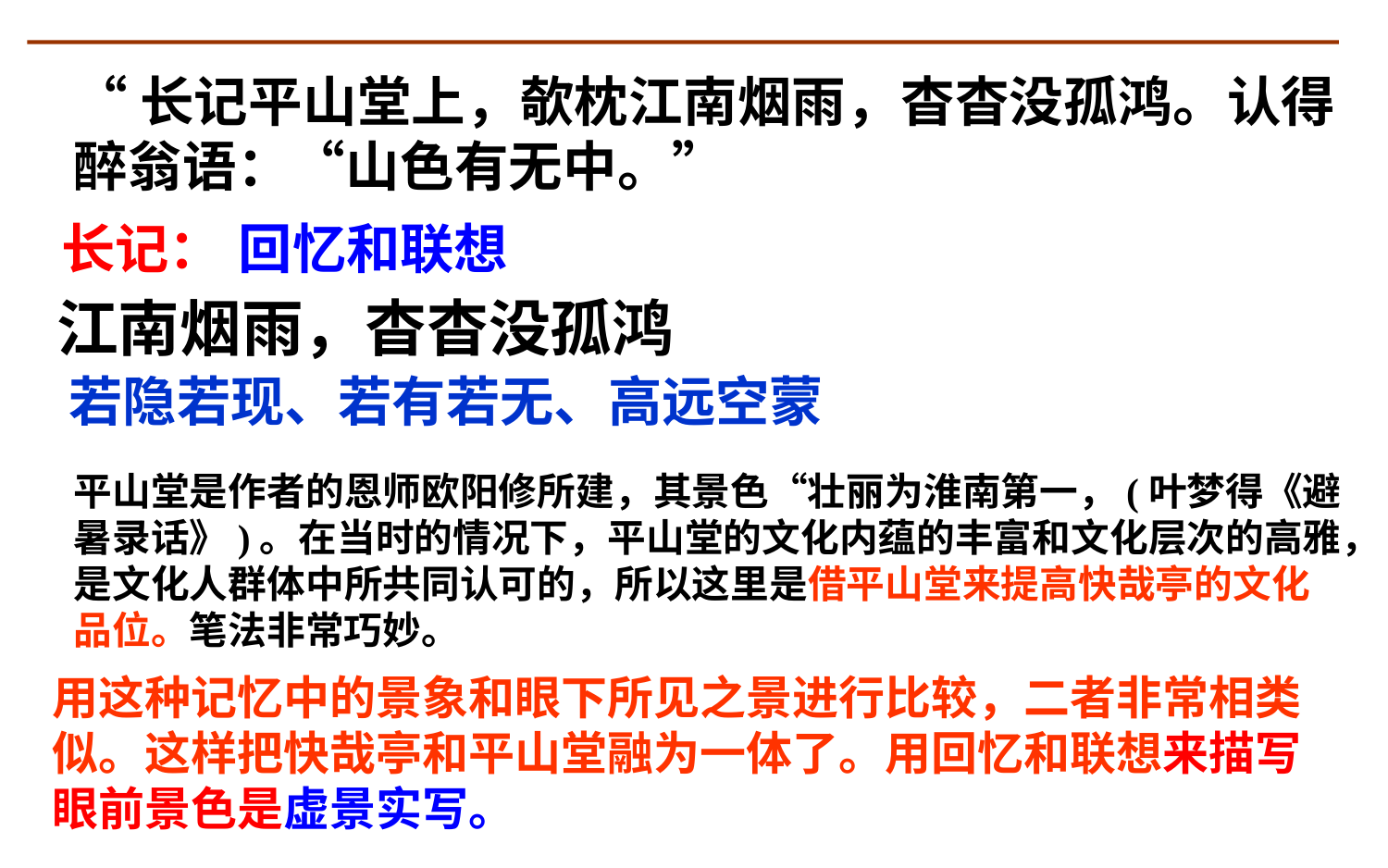

“长记平山堂上，欹枕江南烟雨，杳杳没孤鸿。认得醉翁语：“山色有无中。”
回忆和联想
长记：
江南烟雨，杳杳没孤鸿
若隐若现、若有若无、高远空蒙
平山堂是作者的恩师欧阳修所建，其景色“壮丽为淮南第一，(叶梦得《避暑录话》)。在当时的情况下，平山堂的文化内蕴的丰富和文化层次的高雅，是文化人群体中所共同认可的，所以这里是借平山堂来提高快哉亭的文化品位。笔法非常巧妙。
用这种记忆中的景象和眼下所见之景进行比较，二者非常相类似。这样把快哉亭和平山堂融为一体了。用回忆和联想来描写眼前景色是虚景实写。